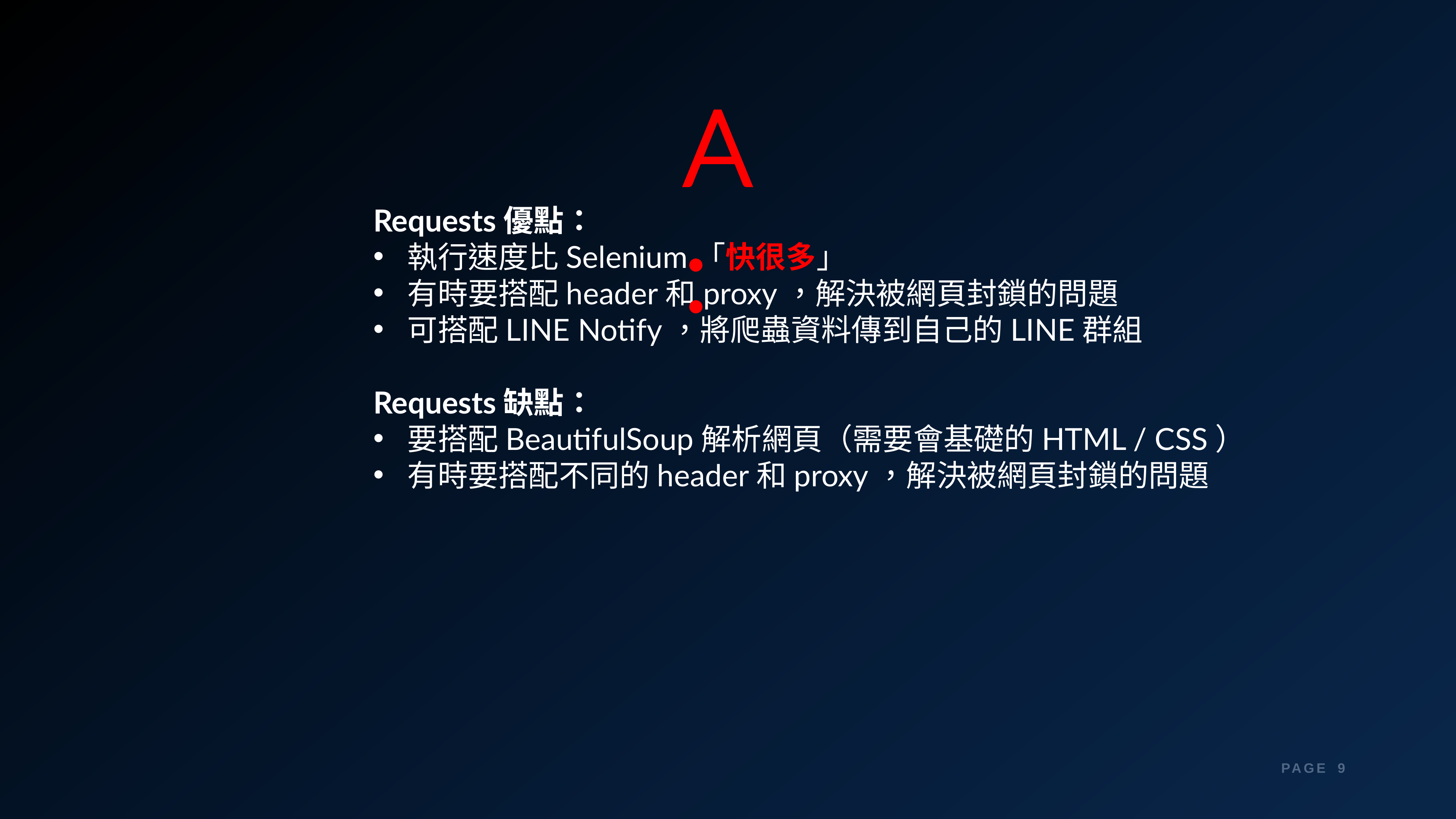

A:
Requests優點：
執行速度比Selenium「快很多」
有時要搭配header和proxy，解決被網頁封鎖的問題
可搭配LINE Notify，將爬蟲資料傳到自己的LINE群組

Requests缺點：
要搭配BeautifulSoup解析網頁（需要會基礎的HTML / CSS）
有時要搭配不同的header和proxy，解決被網頁封鎖的問題